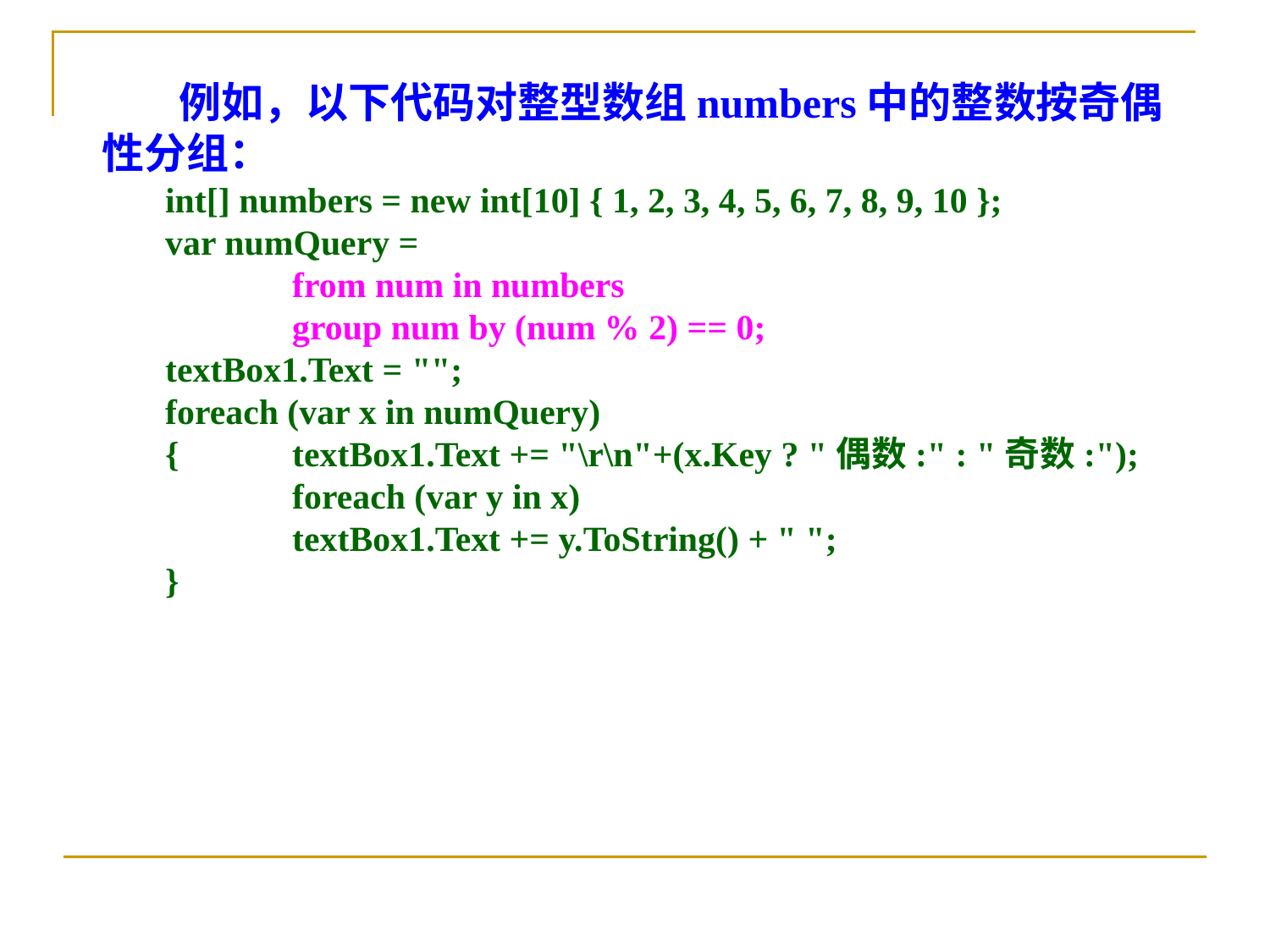

例如，以下代码对整型数组numbers中的整数按奇偶性分组：
int[] numbers = new int[10] { 1, 2, 3, 4, 5, 6, 7, 8, 9, 10 };
var numQuery =
    	from num in numbers
    	group num by (num % 2) == 0;
textBox1.Text = "";
foreach (var x in numQuery)
{	textBox1.Text += "\r\n"+(x.Key ? "偶数:" : "奇数:");
    	foreach (var y in x)
     	textBox1.Text += y.ToString() + " ";
}